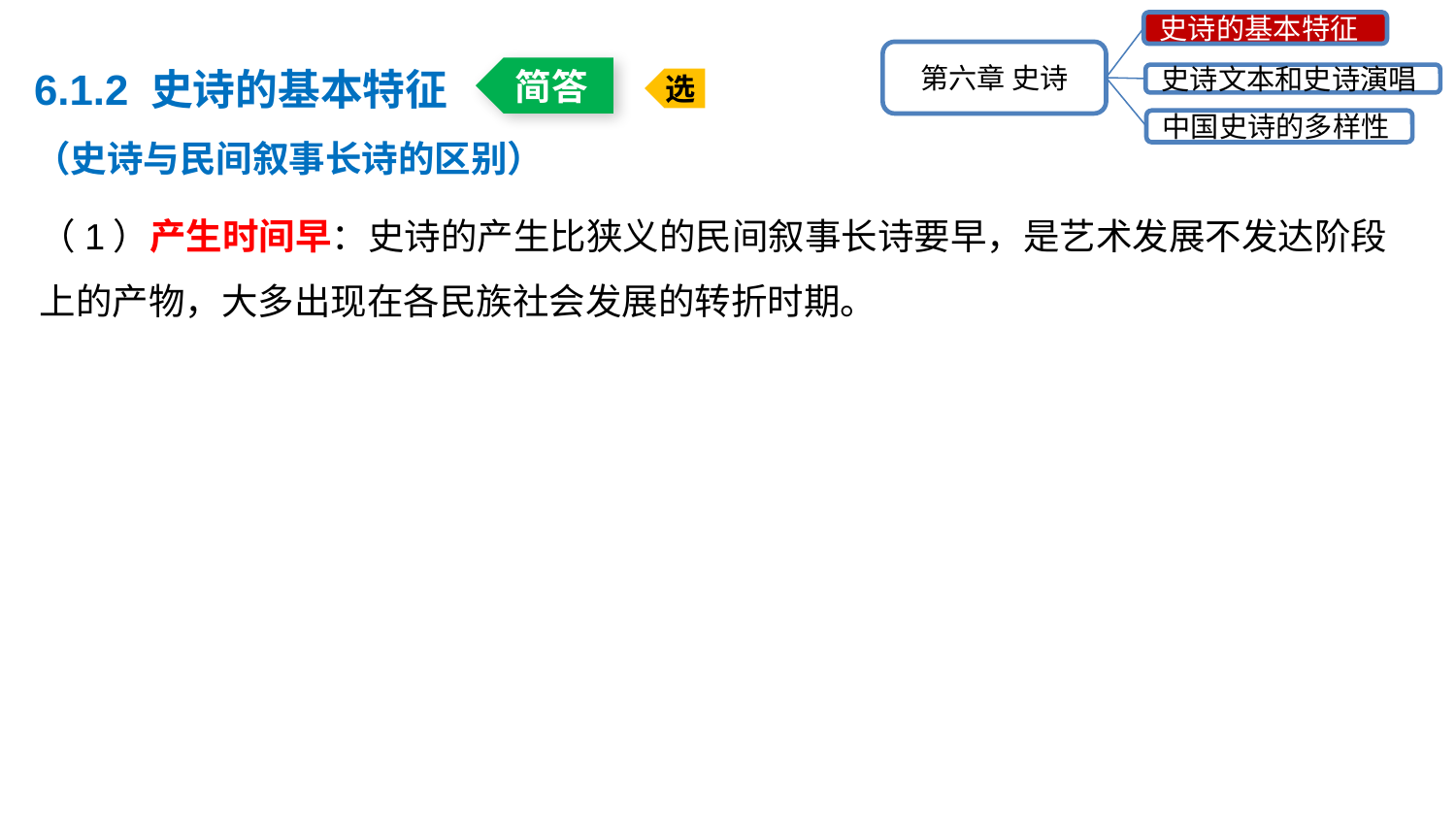

史诗的基本特征
第六章 史诗
史诗文本和史诗演唱
中国史诗的多样性
6.1.2 史诗的基本特征
（史诗与民间叙事长诗的区别）

简答
选
（1）产生时间早：史诗的产生比狭义的民间叙事长诗要早，是艺术发展不发达阶段上的产物，大多出现在各民族社会发展的转折时期。